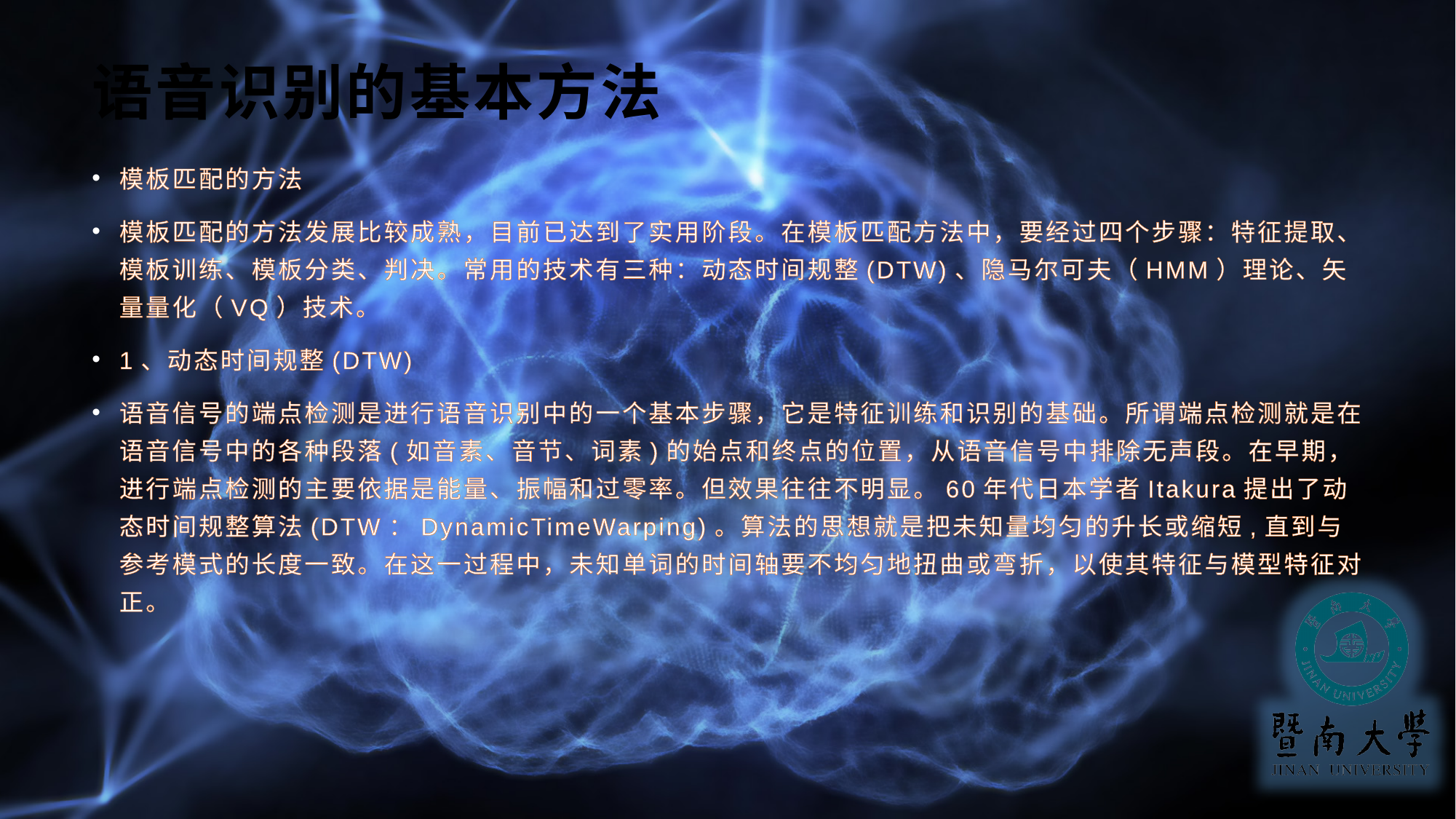

# 语音识别的基本方法
模板匹配的方法
模板匹配的方法发展比较成熟，目前已达到了实用阶段。在模板匹配方法中，要经过四个步骤：特征提取、模板训练、模板分类、判决。常用的技术有三种：动态时间规整(DTW)、隐马尔可夫（HMM）理论、矢量量化（VQ）技术。
1、动态时间规整(DTW)
语音信号的端点检测是进行语音识别中的一个基本步骤，它是特征训练和识别的基础。所谓端点检测就是在语音信号中的各种段落(如音素、音节、词素)的始点和终点的位置，从语音信号中排除无声段。在早期，进行端点检测的主要依据是能量、振幅和过零率。但效果往往不明显。60年代日本学者Itakura提出了动态时间规整算法(DTW：DynamicTimeWarping)。算法的思想就是把未知量均匀的升长或缩短,直到与参考模式的长度一致。在这一过程中，未知单词的时间轴要不均匀地扭曲或弯折，以使其特征与模型特征对正。